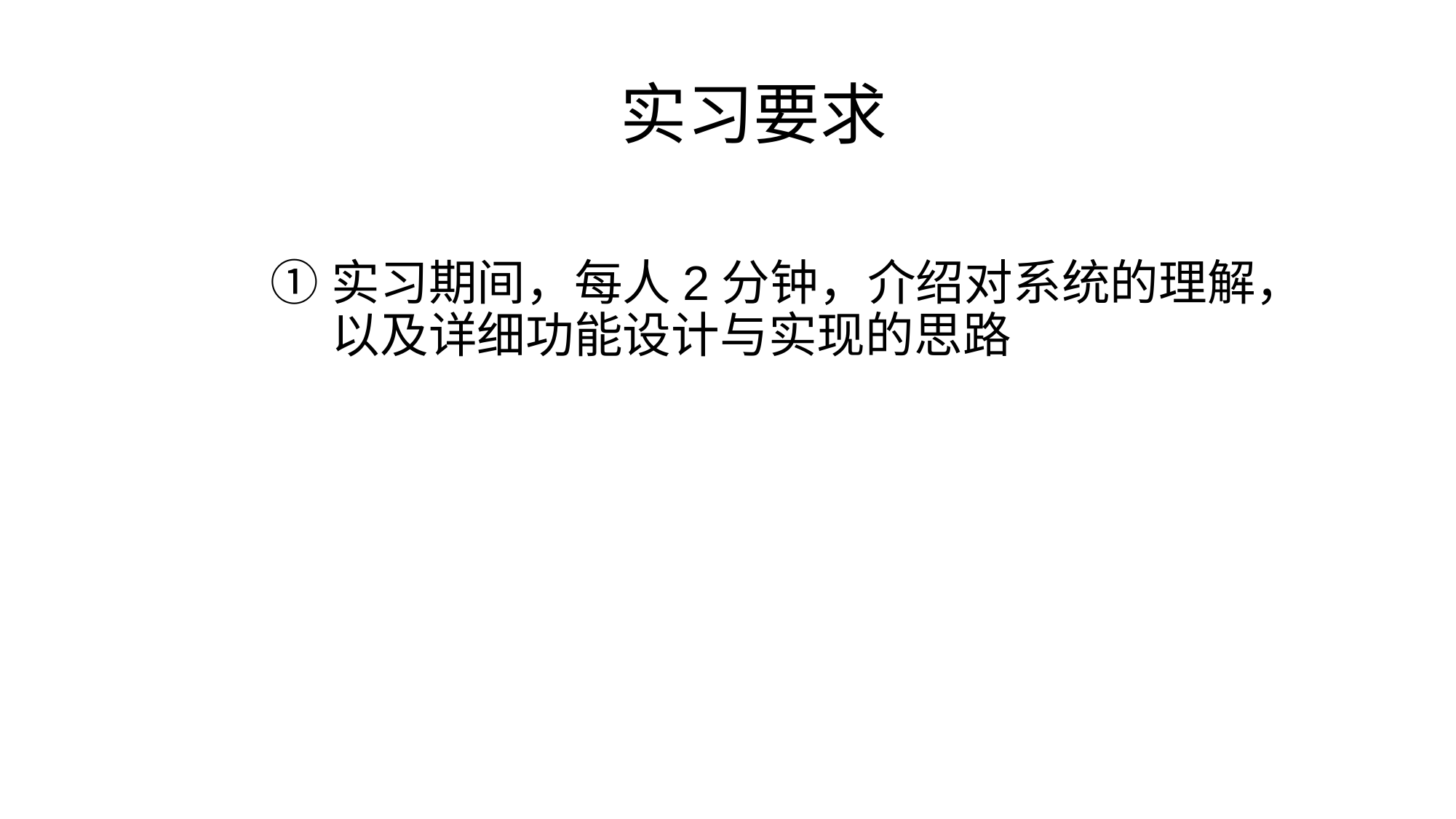

# 实习要求
实习期间，每人2分钟，介绍对系统的理解，以及详细功能设计与实现的思路